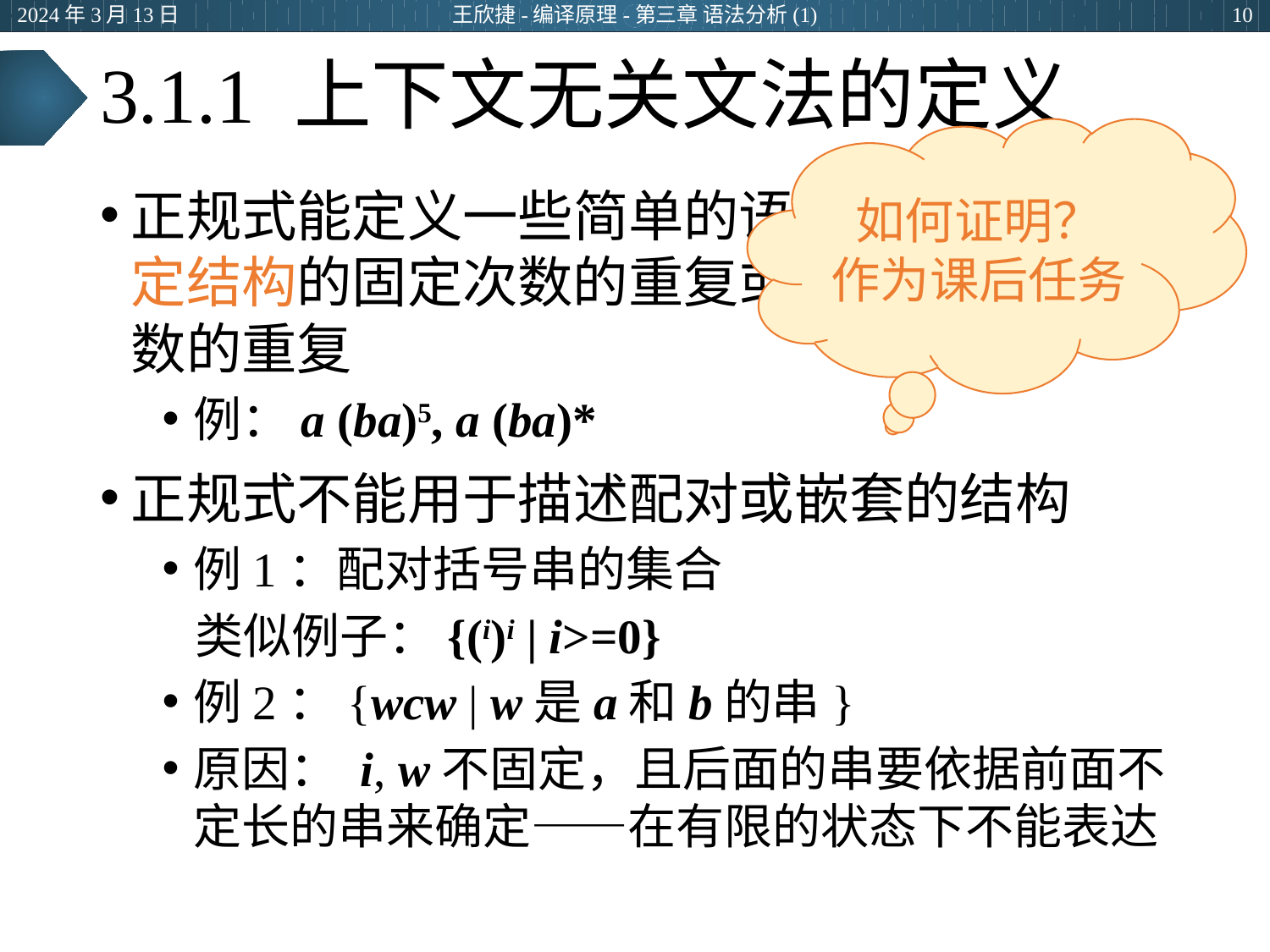

2024年3月13日
王欣捷-编译原理-第三章 语法分析(1)
10
# 3.1.1 上下文无关文法的定义
如何证明？
作为课后任务
正规式能定义一些简单的语言，能表示给定结构的固定次数的重复或者没有指定次数的重复
例：a (ba)5, a (ba)*
正规式不能用于描述配对或嵌套的结构
例1：配对括号串的集合
  类似例子：{(i)i | i>=0}
例2：{wcw | w是a和b的串}
原因： i, w不固定，且后面的串要依据前面不定长的串来确定——在有限的状态下不能表达